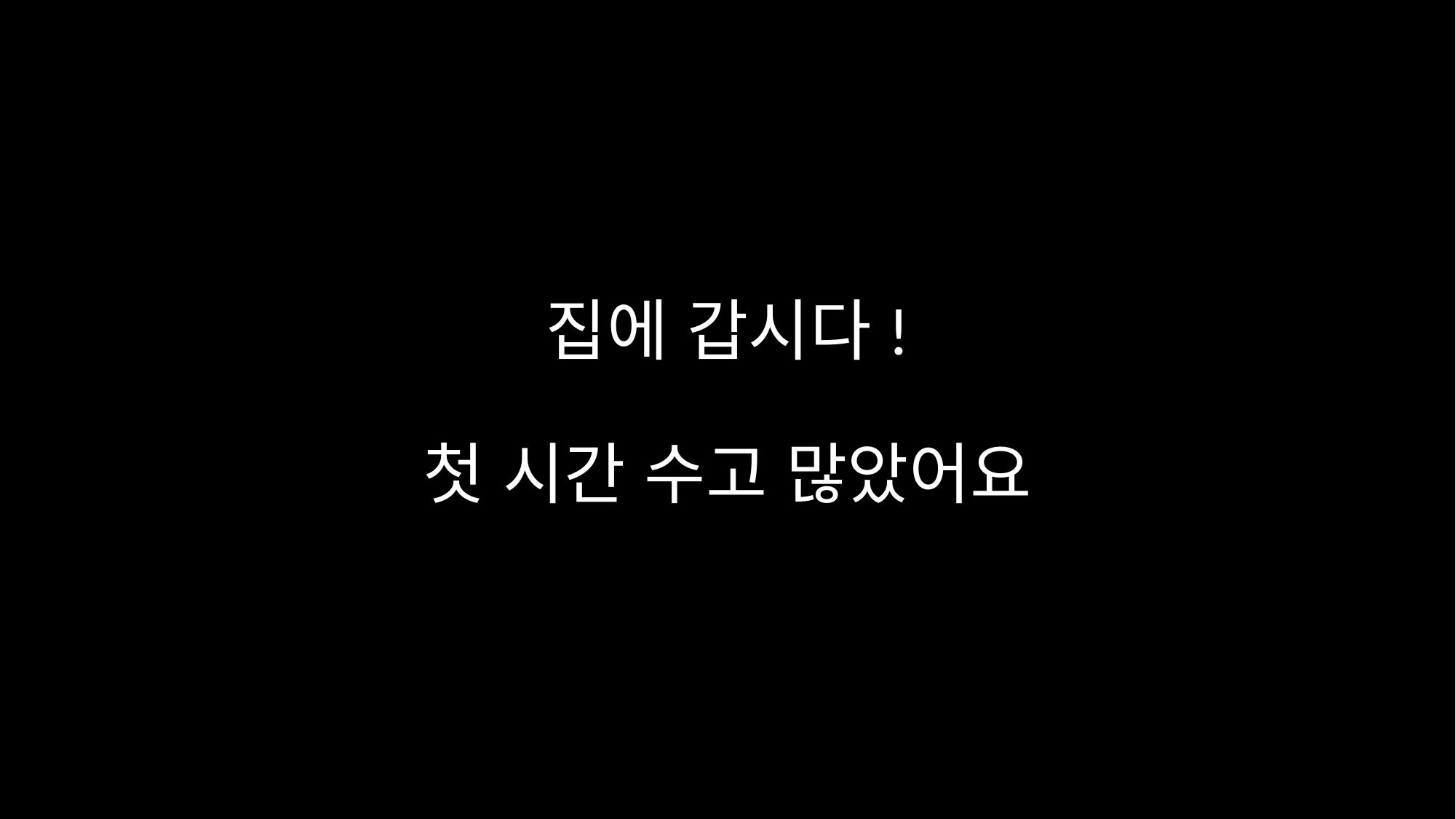

# 집에 갑시다! 첫 시간 수고 많았어요